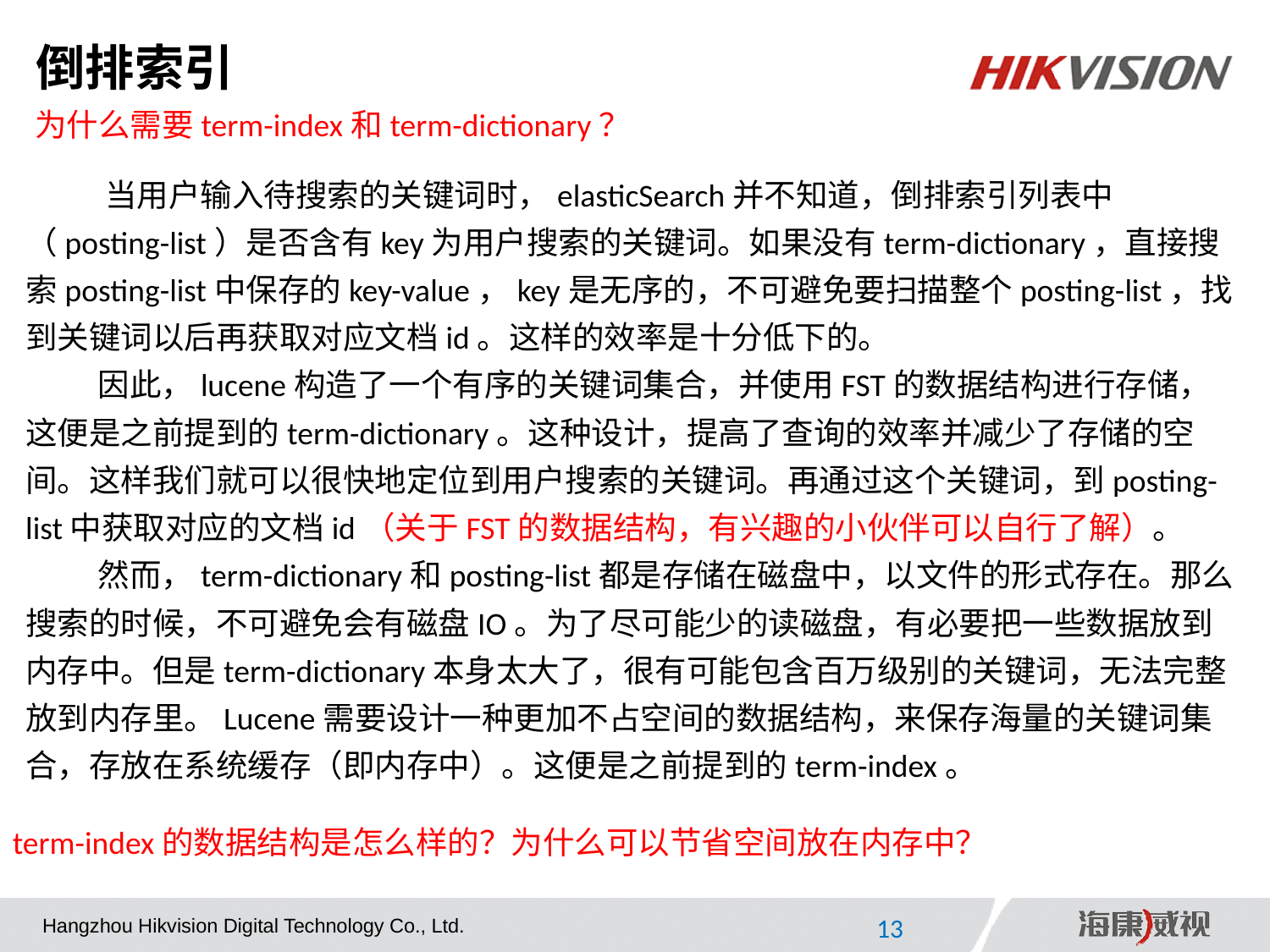

# 倒排索引
为什么需要term-index和term-dictionary？
          当用户输入待搜索的关键词时，elasticSearch并不知道，倒排索引列表中（posting-list）是否含有key为用户搜索的关键词。如果没有term-dictionary，直接搜索posting-list中保存的key-value，key是无序的，不可避免要扫描整个posting-list，找到关键词以后再获取对应文档id。这样的效率是十分低下的。
         因此，lucene构造了一个有序的关键词集合，并使用FST的数据结构进行存储，这便是之前提到的term-dictionary。这种设计，提高了查询的效率并减少了存储的空间。这样我们就可以很快地定位到用户搜索的关键词。再通过这个关键词，到posting-list中获取对应的文档id（关于FST的数据结构，有兴趣的小伙伴可以自行了解）。
         然而，term-dictionary和posting-list都是存储在磁盘中，以文件的形式存在。那么搜索的时候，不可避免会有磁盘IO。为了尽可能少的读磁盘，有必要把一些数据放到内存中。但是term-dictionary本身太大了，很有可能包含百万级别的关键词，无法完整放到内存里。Lucene需要设计一种更加不占空间的数据结构，来保存海量的关键词集合，存放在系统缓存（即内存中）。这便是之前提到的term-index。
term-index的数据结构是怎么样的？为什么可以节省空间放在内存中？